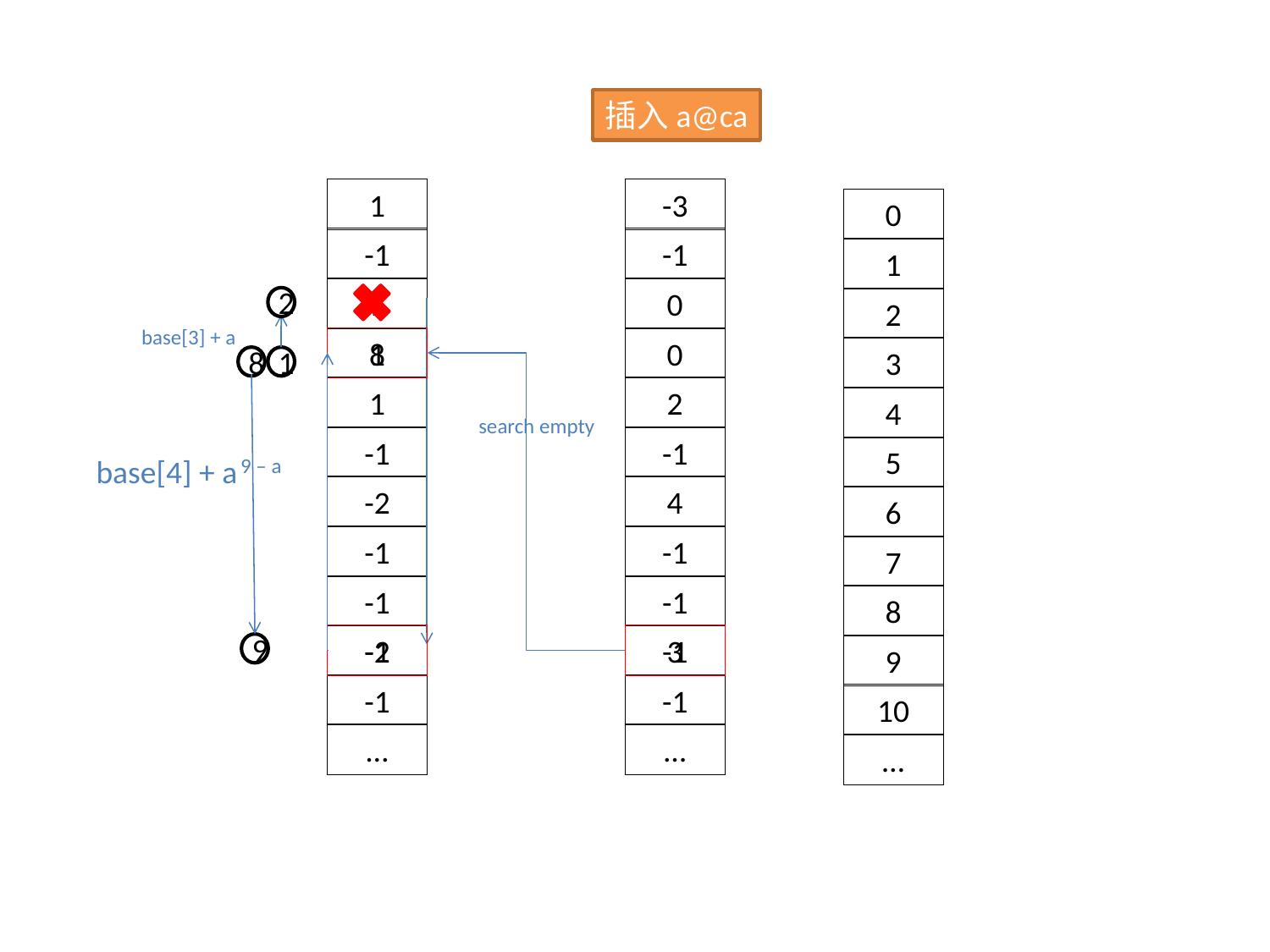

插入a@ca
1
-3
0
-1
-1
1
1

0
2
2
search empty
base[3] + a
1
8
0
3
8
1
9 – a
1
2
4
-1
-1
5
base[4] + a
-2
4
6
-1
-1
7
-1
-1
8
-1
-2
-1
3
9
9
-1
-1
10
…
…
…